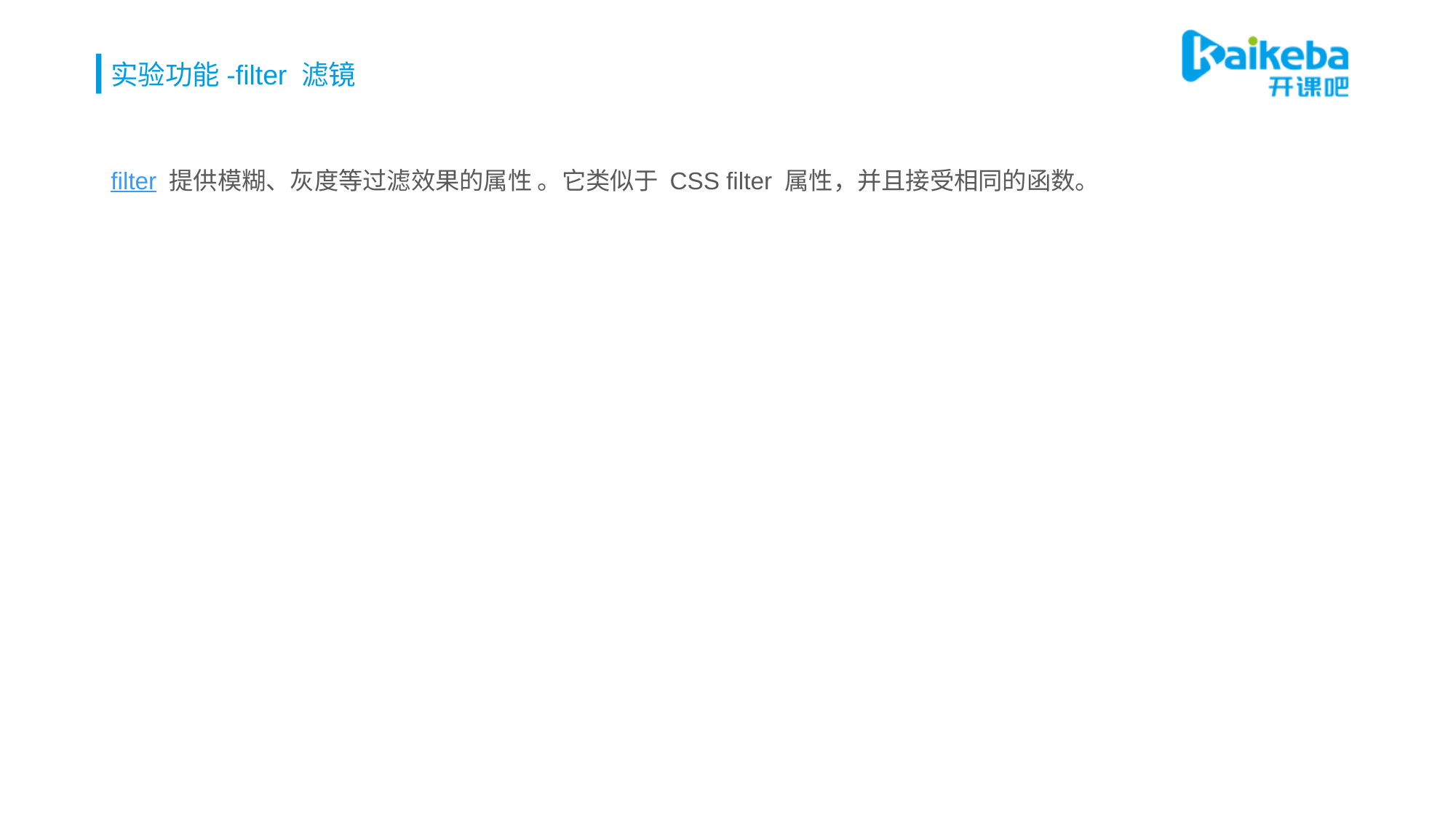

# 实验功能-filter 滤镜
filter 提供模糊、灰度等过滤效果的属性 。它类似于 CSS filter 属性，并且接受相同的函数。